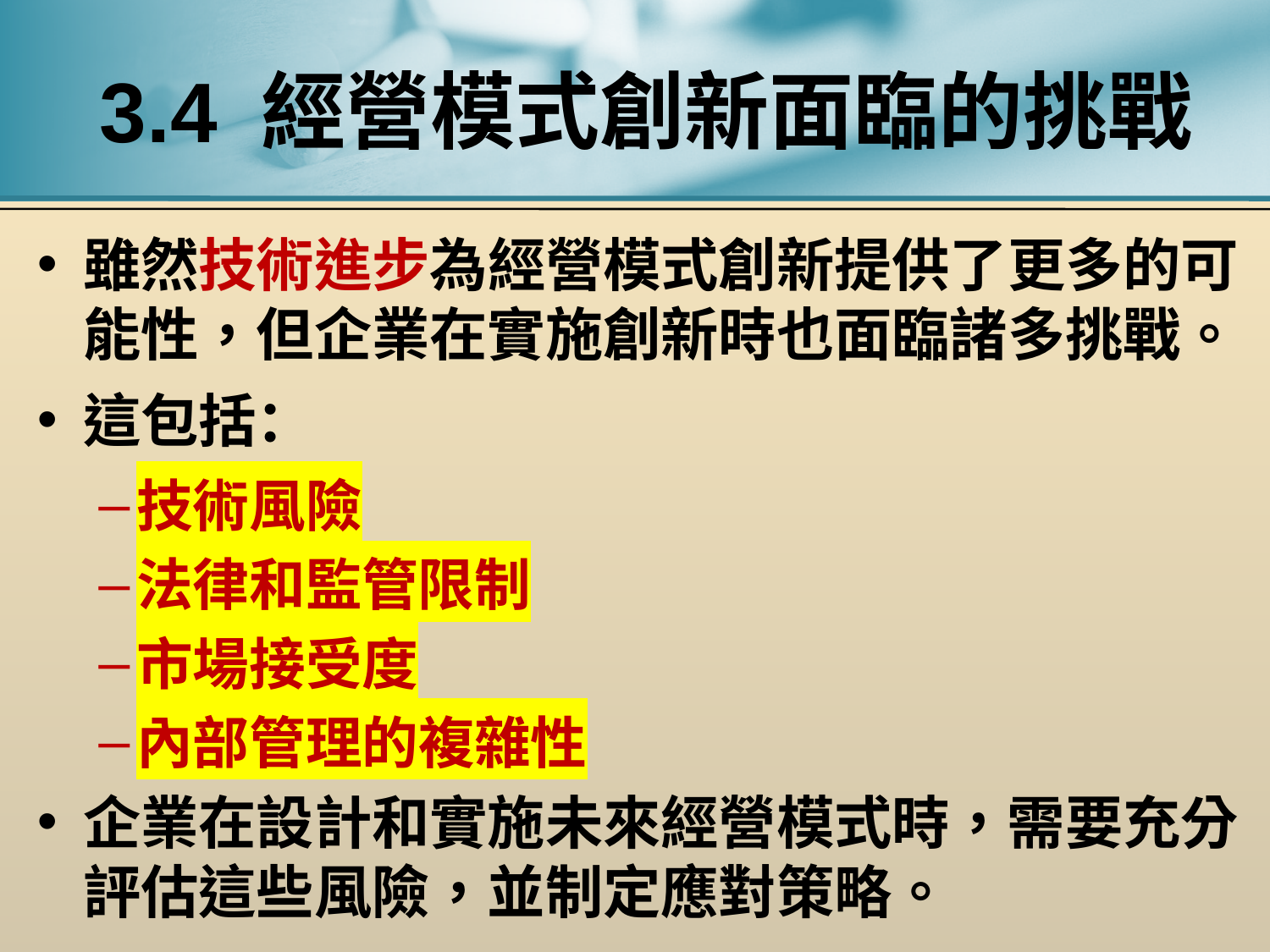

# 3.4 經營模式創新面臨的挑戰
雖然技術進步為經營模式創新提供了更多的可能性，但企業在實施創新時也面臨諸多挑戰。
這包括：
技術風險
法律和監管限制
市場接受度
內部管理的複雜性
企業在設計和實施未來經營模式時，需要充分評估這些風險，並制定應對策略。